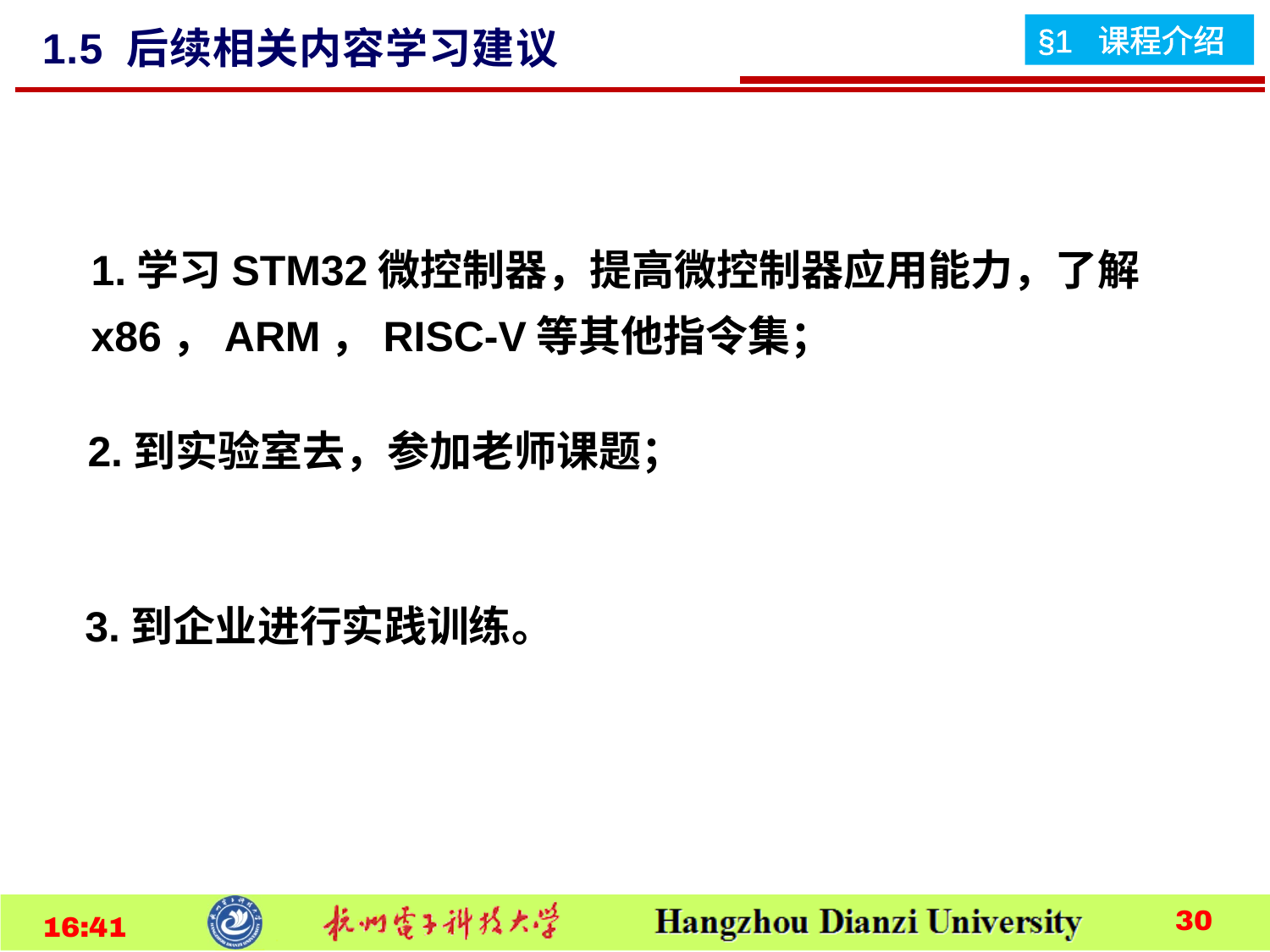

1.5 后续相关内容学习建议
1.学习STM32微控制器，提高微控制器应用能力，了解x86，ARM，RISC-V等其他指令集；
2.到实验室去，参加老师课题；
3.到企业进行实践训练。